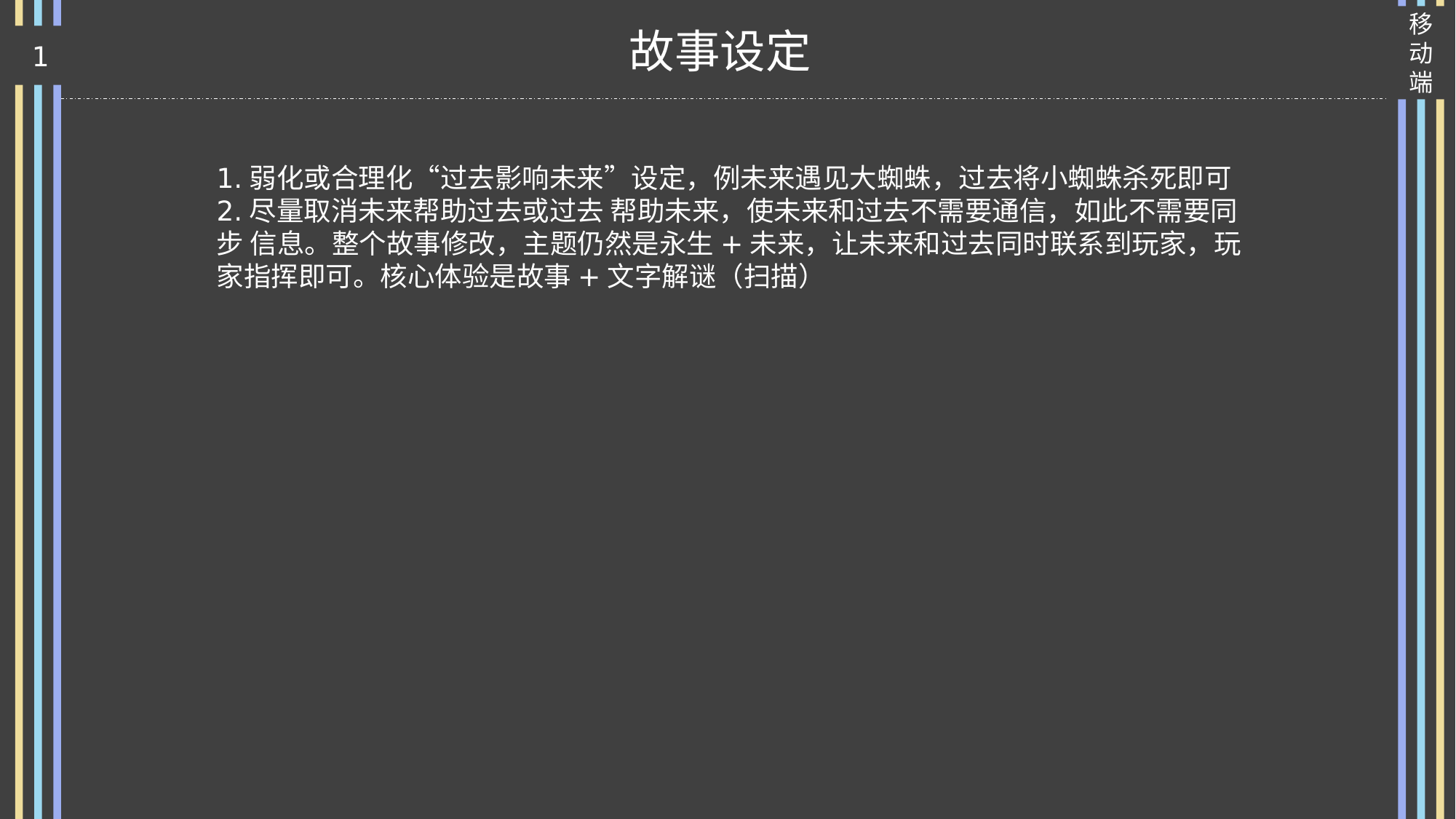

移动端
故事设定
1
1.弱化或合理化“过去影响未来”设定，例未来遇见大蜘蛛，过去将小蜘蛛杀死即可
2.尽量取消未来帮助过去或过去 帮助未来，使未来和过去不需要通信，如此不需要同步 信息。整个故事修改，主题仍然是永生+未来，让未来和过去同时联系到玩家，玩家指挥即可。核心体验是故事+文字解谜（扫描）